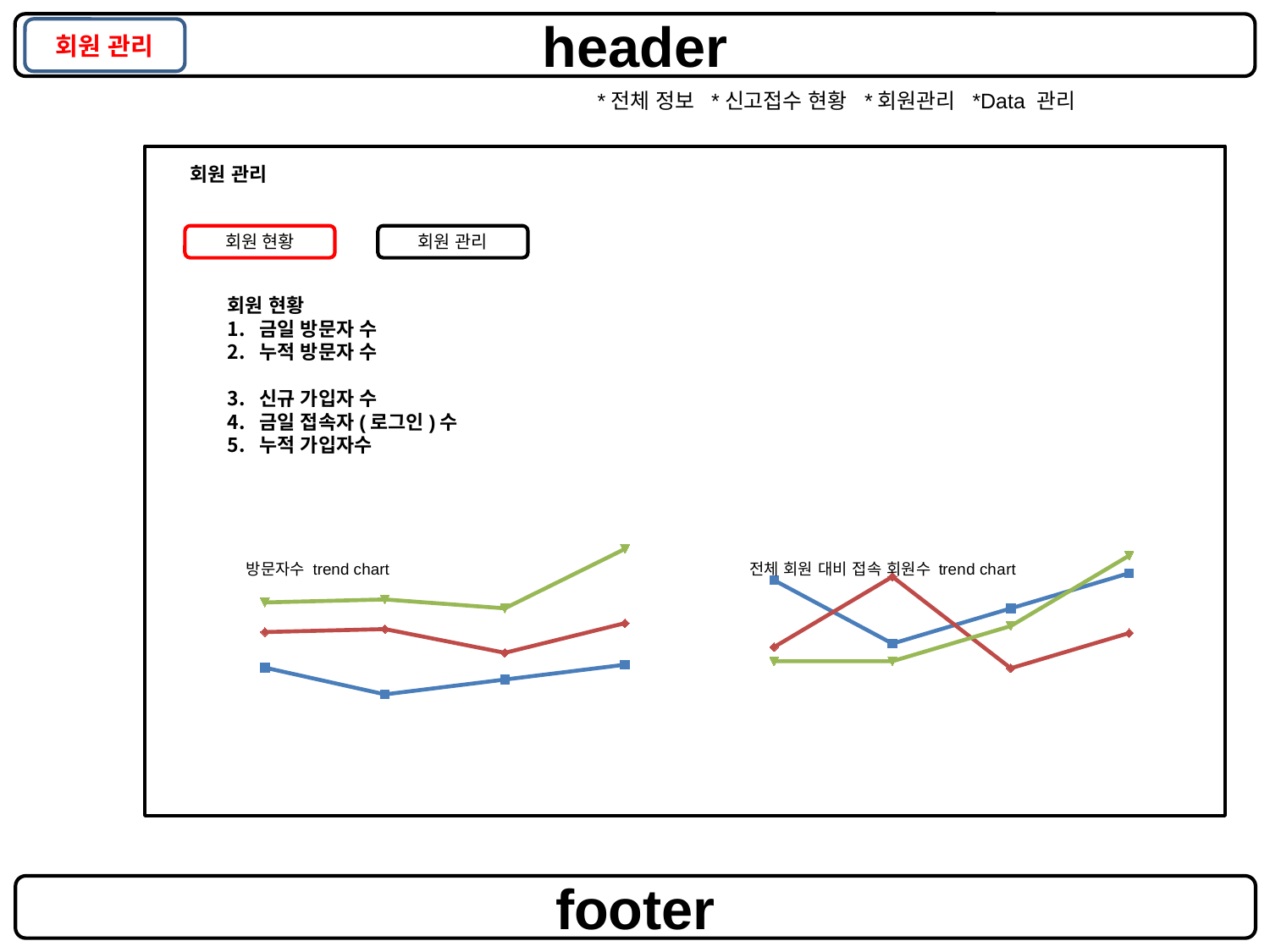

header
회원 관리
*전체 정보  *신고접수 현황  *회원관리  *Data 관리

회원 관리
회원 현황
회원 관리
회원 현황
금일 방문자 수
누적 방문자 수

신규 가입자 수
금일 접속자(로그인)수
누적 가입자수

### Chart

| Category | 계열 1 | 계열 2 | 계열 3 |
|---|---|---|---|
| 항목 1 | 4.3 | 2.4 | 2.0 |
| 항목 2 | 2.5 | 4.4 | 2.0 |
| 항목 3 | 3.5 | 1.8 | 3.0 |
| 항목 4 | 4.5 | 2.8 | 5.0 |

### Chart

| Category | 계열 1 | 계열 2 | 계열 3 |
|---|---|---|---|
| 항목 1 | 4.3 | 2.4 | 2.0 |
| 항목 2 | 2.5 | 4.4 | 2.0 |
| 항목 3 | 3.5 | 1.8 | 3.0 |
| 항목 4 | 4.5 | 2.8 | 5.0 |
방문자수 trend chart
footer